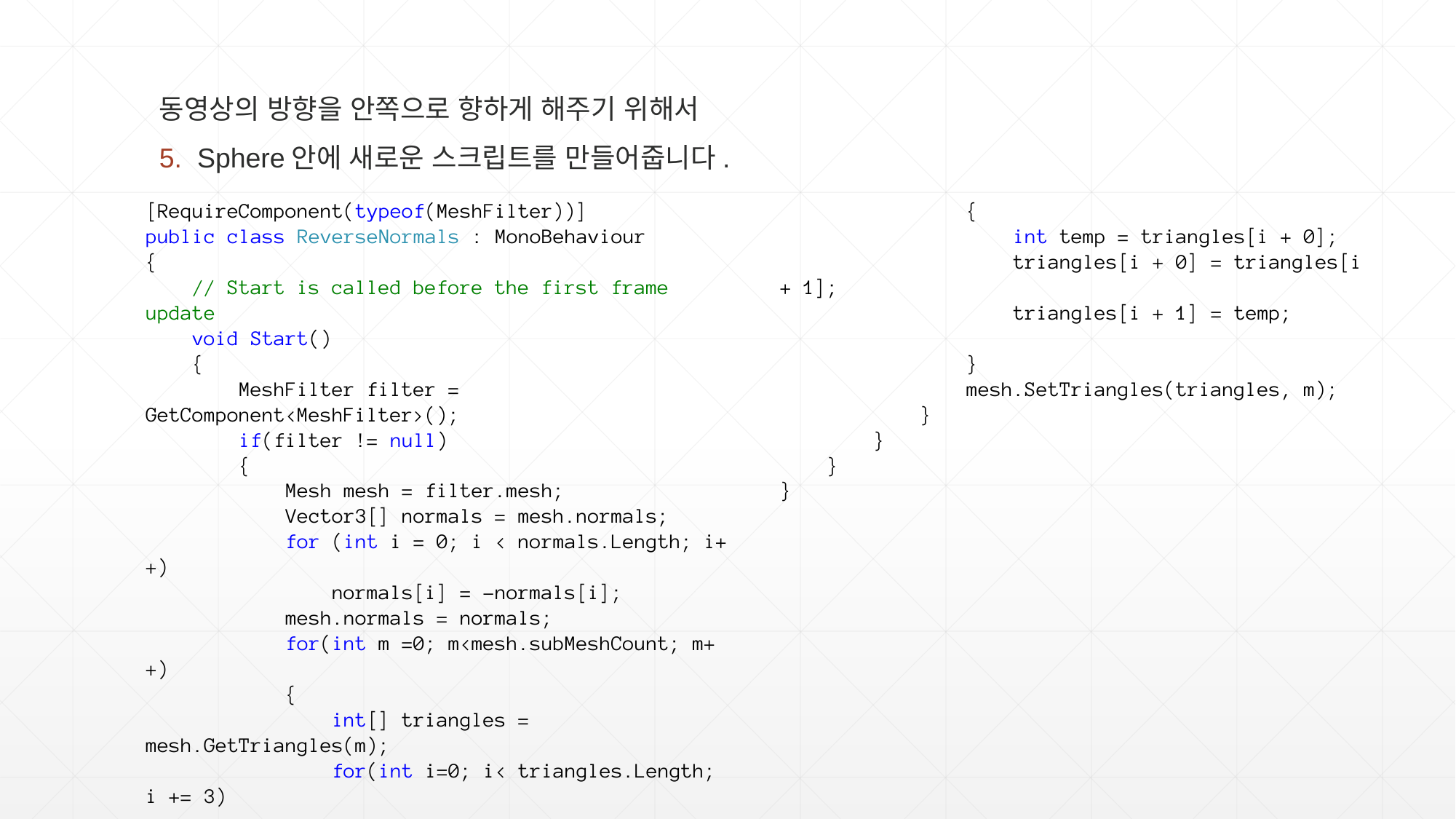

동영상의 방향을 안쪽으로 향하게 해주기 위해서
5.  Sphere안에 새로운 스크립트를 만들어줍니다.
[RequireComponent(typeof(MeshFilter))]
public class ReverseNormals : MonoBehaviour
{
    // Start is called before the first frame update
    void Start()
    {
        MeshFilter filter = GetComponent<MeshFilter>();
        if(filter != null)
        {
            Mesh mesh = filter.mesh;
            Vector3[] normals = mesh.normals;
            for (int i = 0; i < normals.Length; i++)
                normals[i] = -normals[i];
            mesh.normals = normals;
            for(int m =0; m<mesh.subMeshCount; m++)
            {
                int[] triangles = mesh.GetTriangles(m);
                for(int i=0; i< triangles.Length; i += 3)
                {
                    int temp = triangles[i + 0];
                    triangles[i + 0] = triangles[i + 1];
                    triangles[i + 1] = temp;

                }
                mesh.SetTriangles(triangles, m);
            }
        }
    }
}